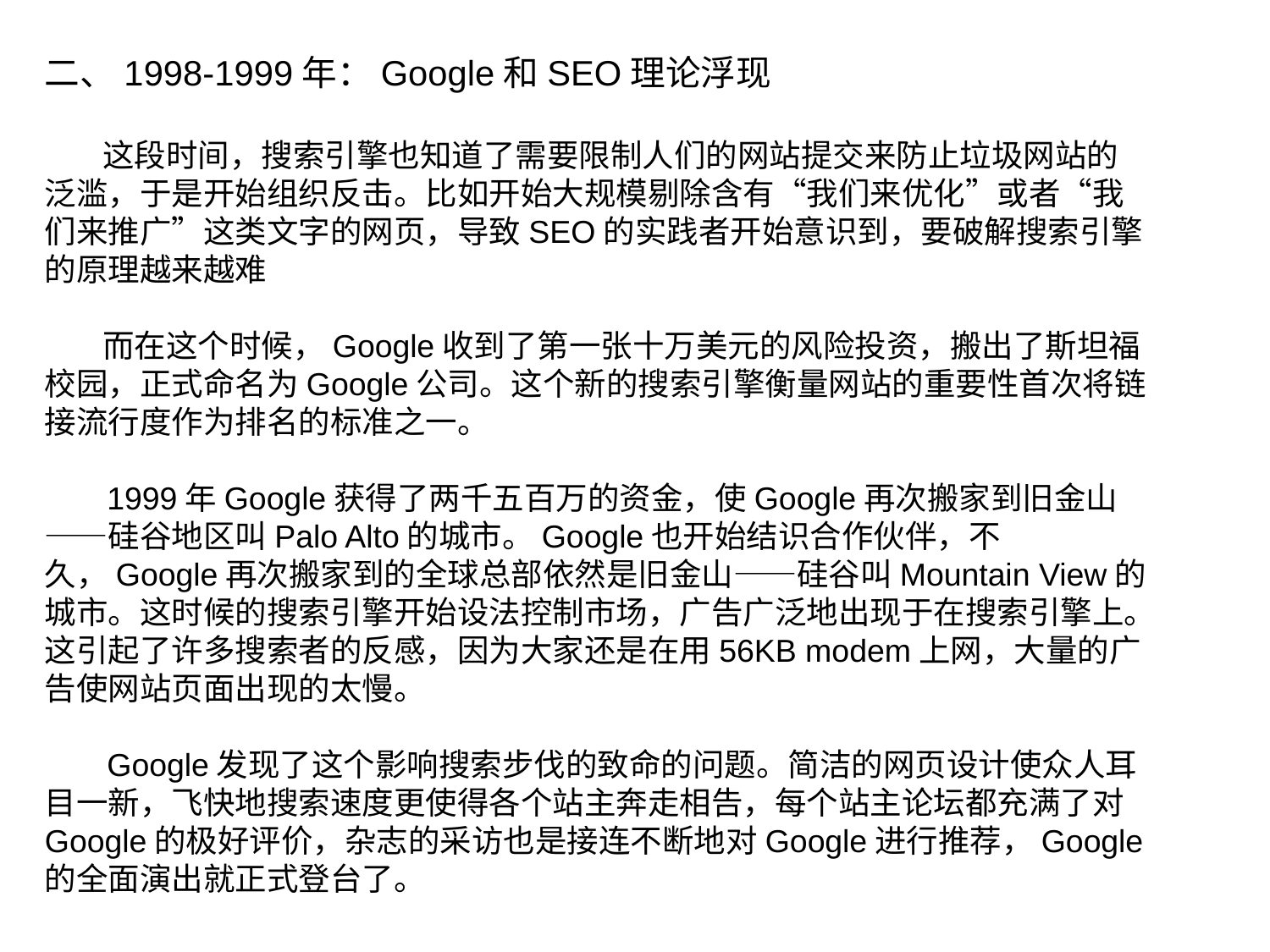

二、1998-1999年：Google和SEO理论浮现

       这段时间，搜索引擎也知道了需要限制人们的网站提交来防止垃圾网站的泛滥，于是开始组织反击。比如开始大规模剔除含有“我们来优化”或者“我们来推广”这类文字的网页，导致SEO的实践者开始意识到，要破解搜索引擎的原理越来越难

       而在这个时候，Google收到了第一张十万美元的风险投资，搬出了斯坦福校园，正式命名为Google公司。这个新的搜索引擎衡量网站的重要性首次将链接流行度作为排名的标准之一。

       1999年Google获得了两千五百万的资金，使Google再次搬家到旧金山——硅谷地区叫Palo Alto的城市。Google也开始结识合作伙伴，不久，Google再次搬家到的全球总部依然是旧金山——硅谷叫Mountain View的城市。这时候的搜索引擎开始设法控制市场，广告广泛地出现于在搜索引擎上。这引起了许多搜索者的反感，因为大家还是在用56KB modem上网，大量的广告使网站页面出现的太慢。

       Google发现了这个影响搜索步伐的致命的问题。简洁的网页设计使众人耳目一新，飞快地搜索速度更使得各个站主奔走相告，每个站主论坛都充满了对Google的极好评价，杂志的采访也是接连不断地对Google进行推荐，Google的全面演出就正式登台了。
点击添加文本
点击添加文本
点击添加文本
点击添加文本